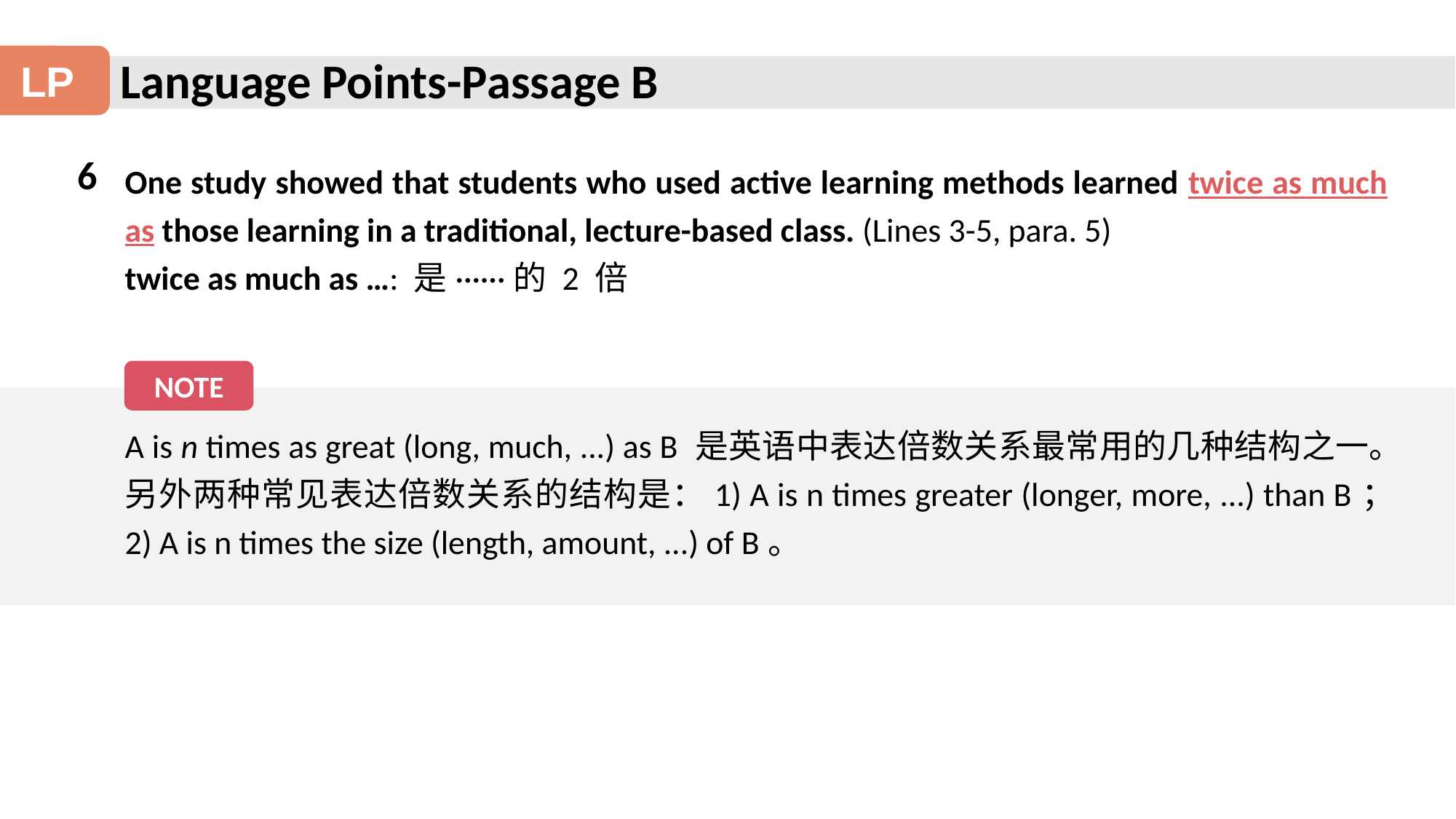

Language Points-Passage B
LP

6
One study showed that students who used active learning methods learned twice as much as those learning in a traditional, lecture-based class. (Lines 3-5, para. 5)
twice as much as …: 是······的 2 倍
NOTE

A is n times as great (long, much, ...) as B 是英语中表达倍数关系最常用的几种结构之一。另外两种常见表达倍数关系的结构是：1) A is n times greater (longer, more, ...) than B；2) A is n times the size (length, amount, ...) of B。